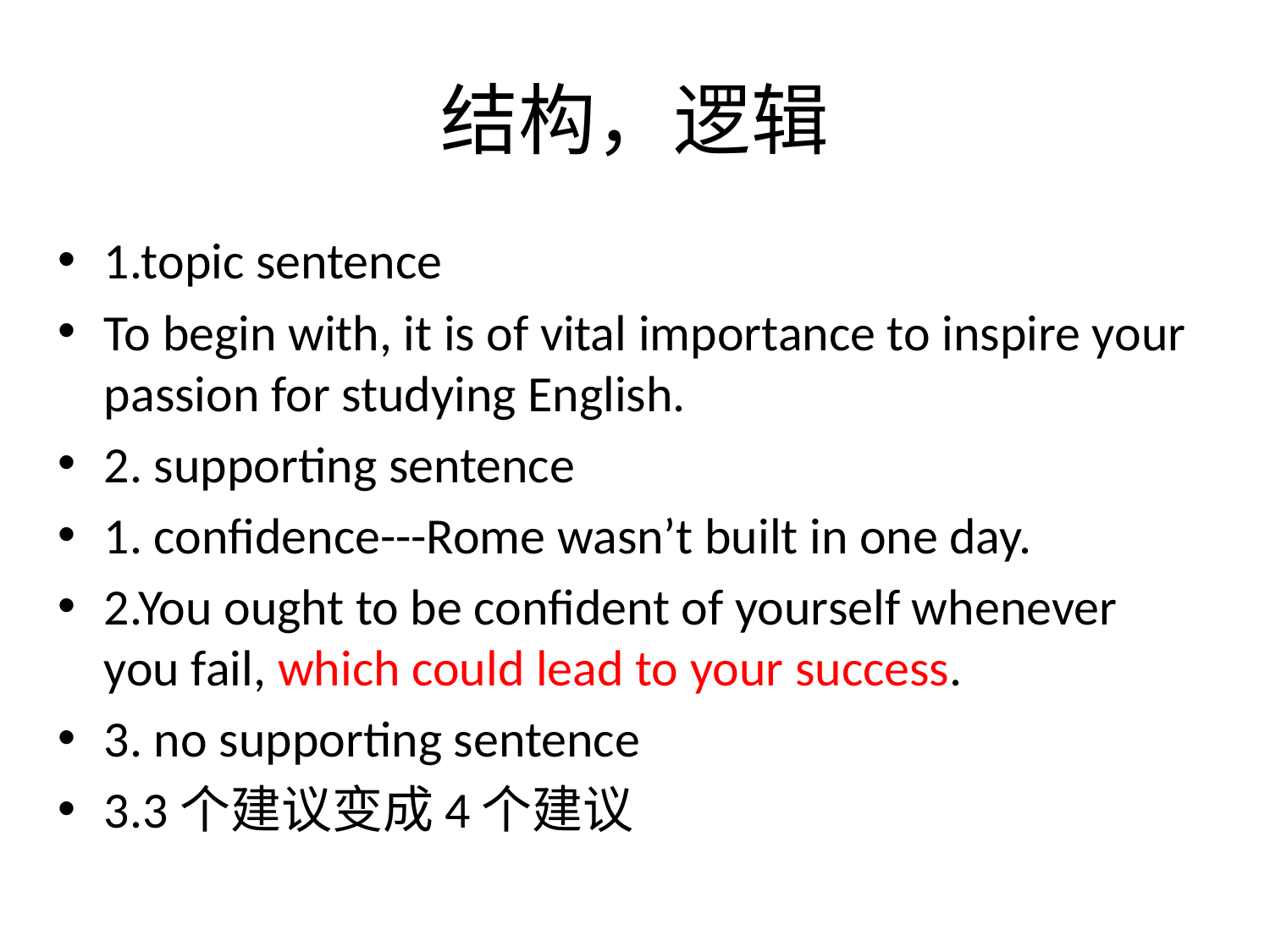

# 结构，逻辑
1.topic sentence
To begin with, it is of vital importance to inspire your passion for studying English.
2. supporting sentence
1. confidence---Rome wasn’t built in one day.
2.You ought to be confident of yourself whenever  you fail, which could lead to your success.
3. no supporting sentence
3.3个建议变成4个建议